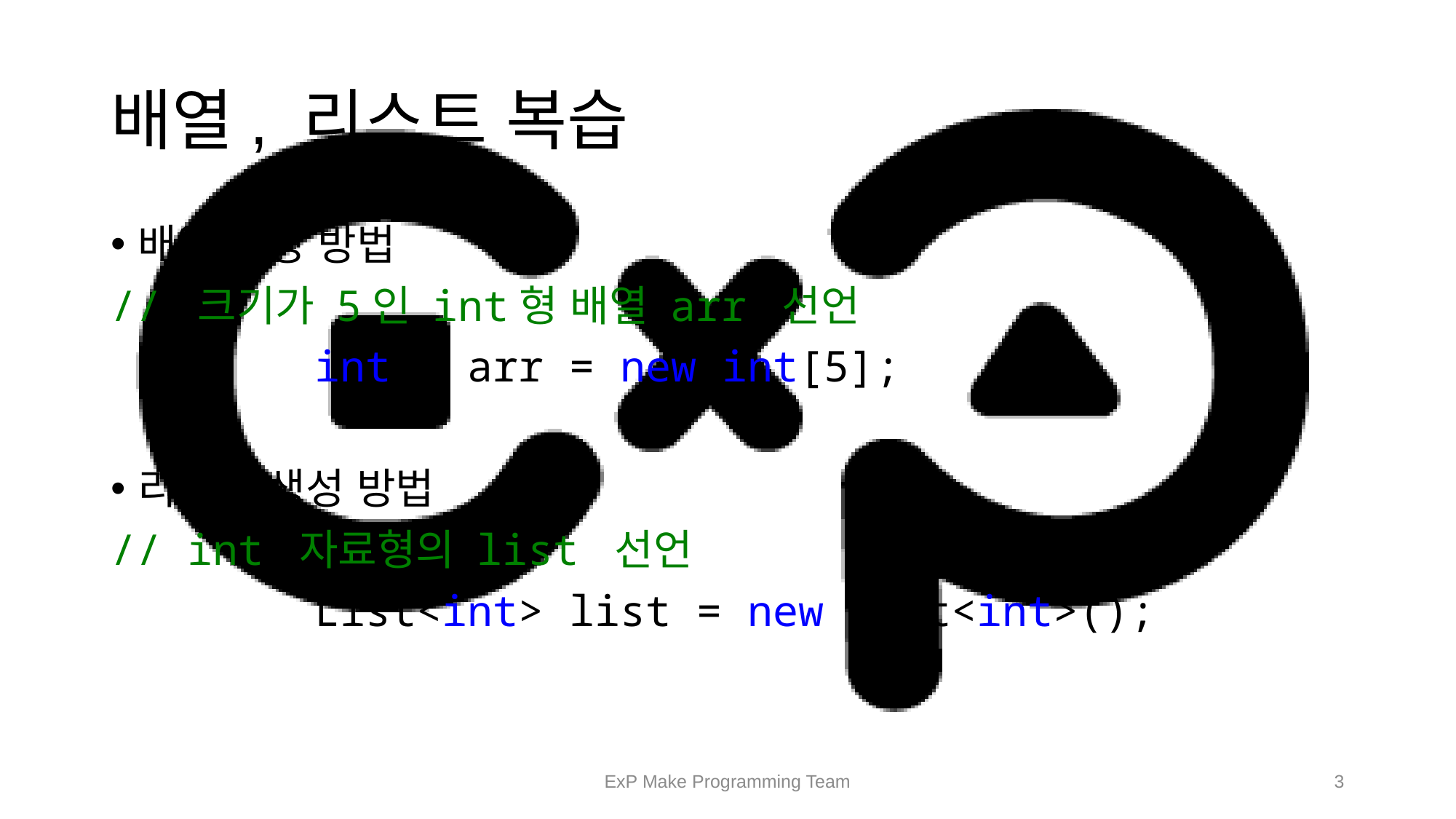

# 배열, 리스트 복습
배열 생성 방법
// 크기가 5인 int형 배열 arr 선언
        int[] arr = new int[5];

리스트 생성 방법
// int 자료형의 list 선언
        List<int> list = new List<int>();
ExP Make Programming Team
3